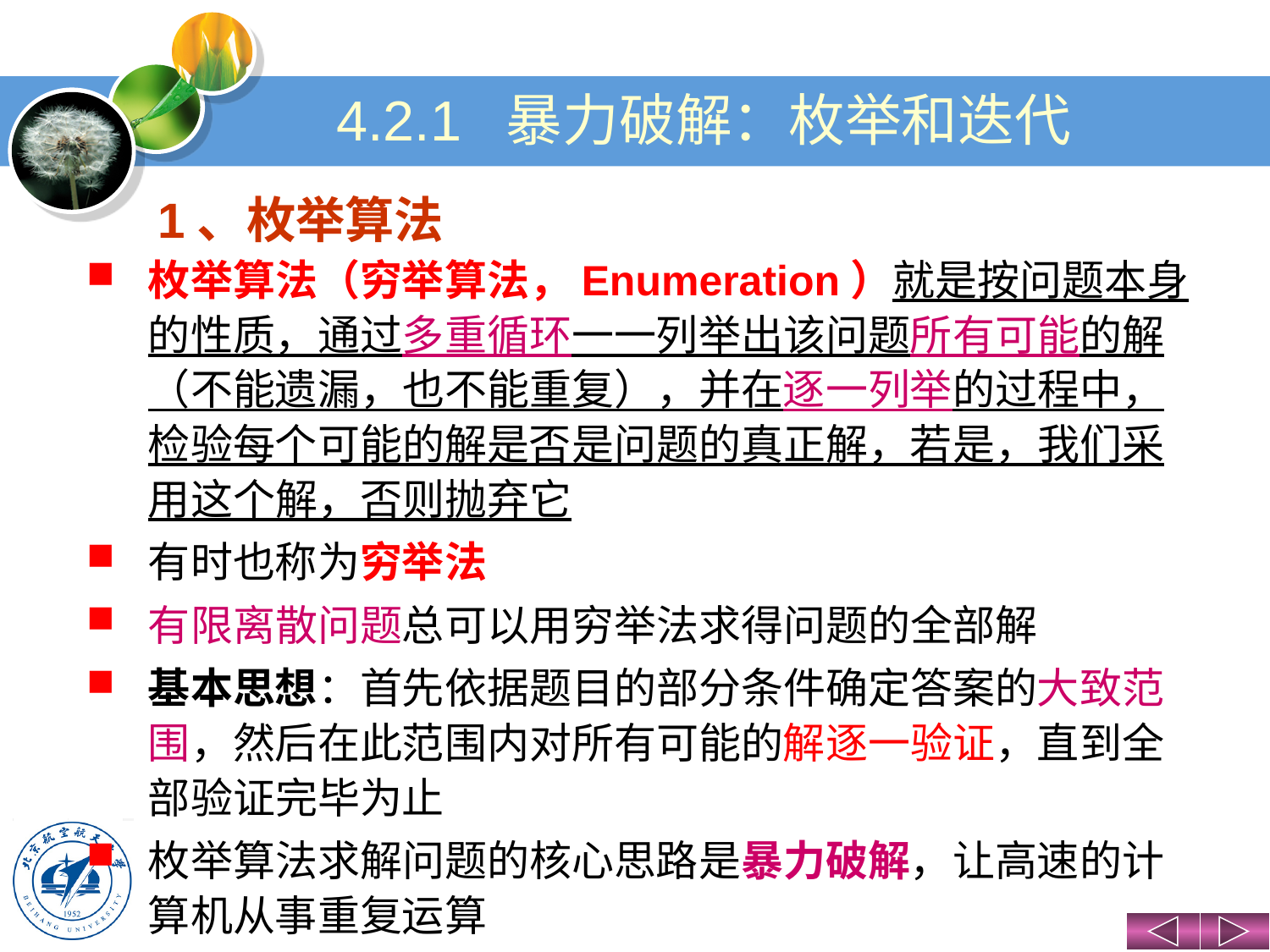

# 4.2.1  暴力破解：枚举和迭代
1、枚举算法
枚举算法（穷举算法，Enumeration）就是按问题本身的性质，通过多重循环一一列举出该问题所有可能的解（不能遗漏，也不能重复），并在逐一列举的过程中，检验每个可能的解是否是问题的真正解，若是，我们采用这个解，否则抛弃它
有时也称为穷举法
有限离散问题总可以用穷举法求得问题的全部解
基本思想：首先依据题目的部分条件确定答案的大致范围，然后在此范围内对所有可能的解逐一验证，直到全部验证完毕为止
枚举算法求解问题的核心思路是暴力破解，让高速的计算机从事重复运算

44